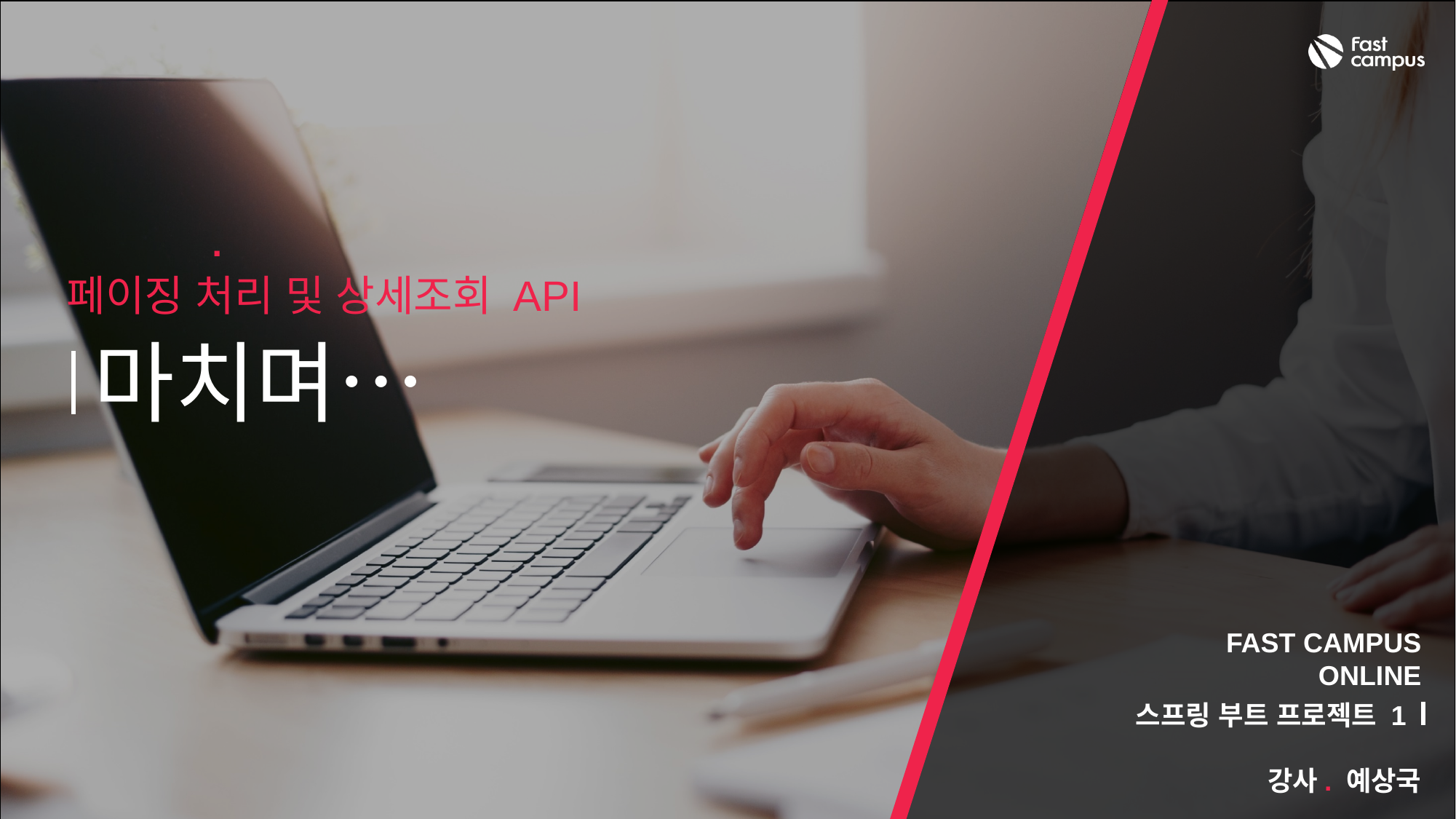

11
페이징 처리 및 상세조회 API
마치며…